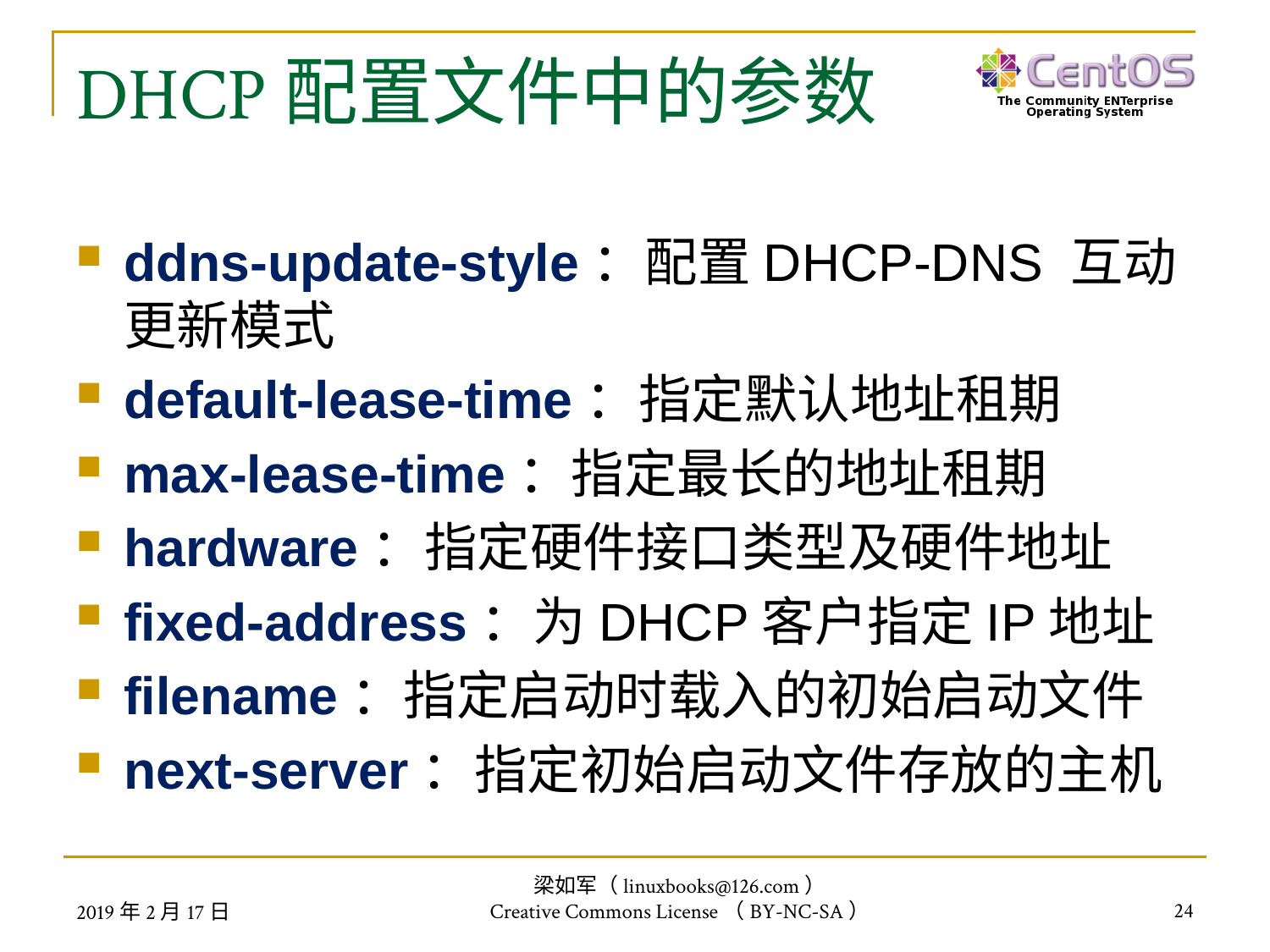

# DHCP配置文件中的参数
ddns-update-style：配置DHCP-DNS 互动更新模式
default-lease-time：指定默认地址租期
max-lease-time：指定最长的地址租期
hardware：指定硬件接口类型及硬件地址
fixed-address：为DHCP客户指定IP地址
filename：指定启动时载入的初始启动文件
next-server：指定初始启动文件存放的主机
梁如军（linuxbooks@126.com）
Creative Commons License（BY-NC-SA）
2019年2月17日
24